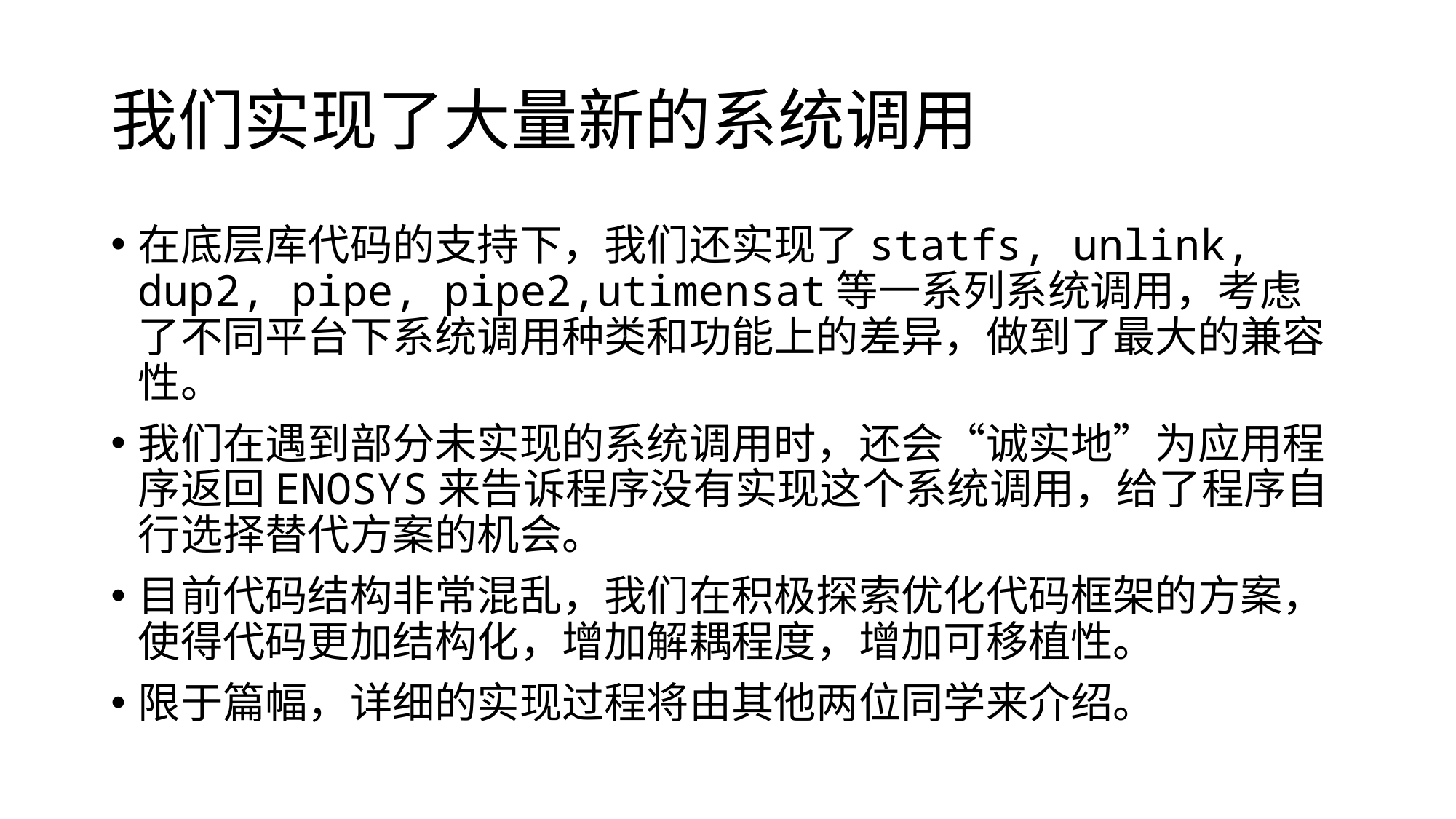

# 我们实现了大量新的系统调用
在底层库代码的支持下，我们还实现了statfs, unlink, dup2, pipe, pipe2,utimensat等一系列系统调用，考虑了不同平台下系统调用种类和功能上的差异，做到了最大的兼容性。
我们在遇到部分未实现的系统调用时，还会“诚实地”为应用程序返回ENOSYS来告诉程序没有实现这个系统调用，给了程序自行选择替代方案的机会。
目前代码结构非常混乱，我们在积极探索优化代码框架的方案，使得代码更加结构化，增加解耦程度，增加可移植性。
限于篇幅，详细的实现过程将由其他两位同学来介绍。